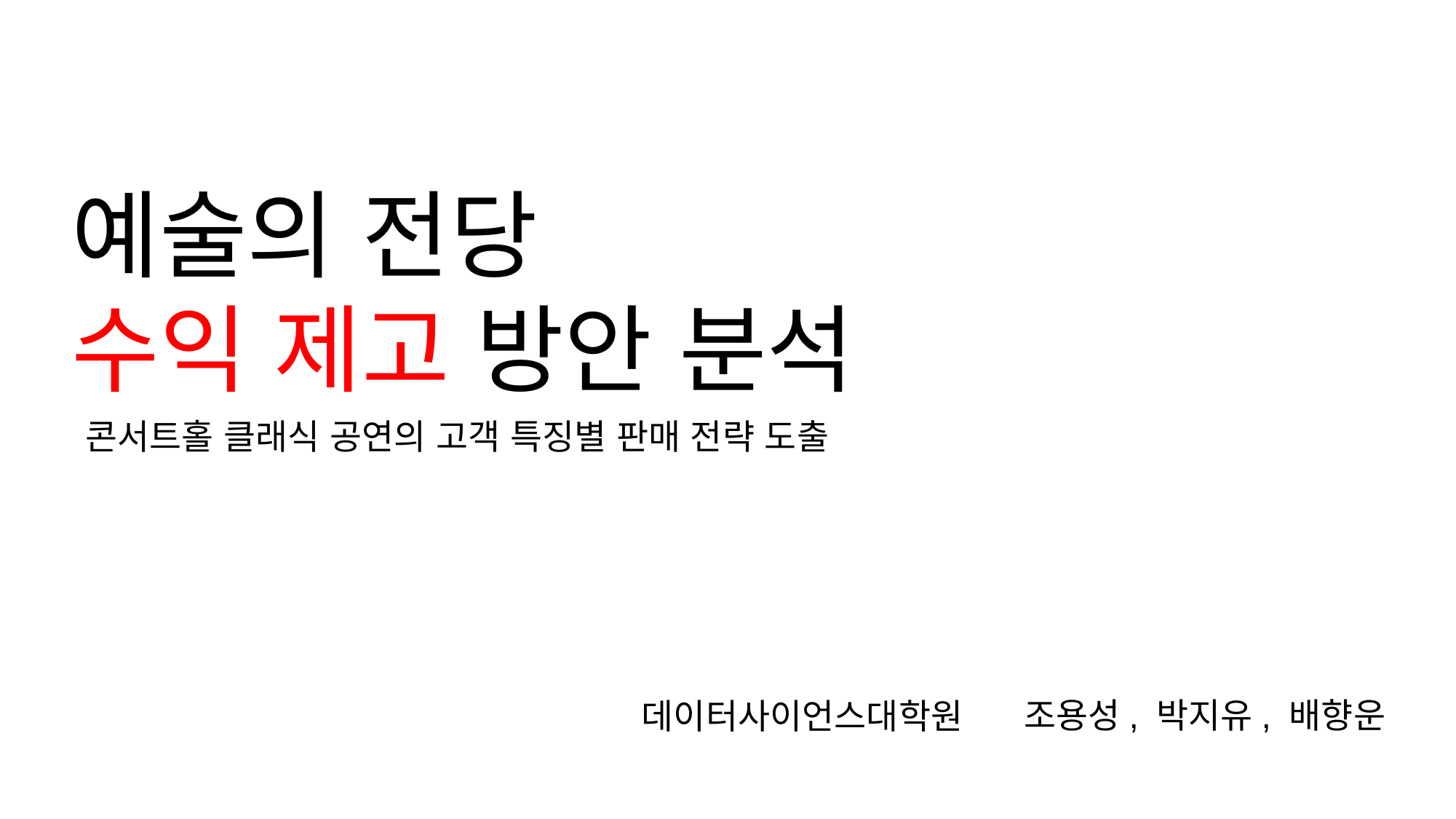

예술의 전당
수익 제고 방안 분석
 콘서트홀 클래식 공연의 고객 특징별 판매 전략 도출
조용성, 박지유, 배향운
데이터사이언스대학원